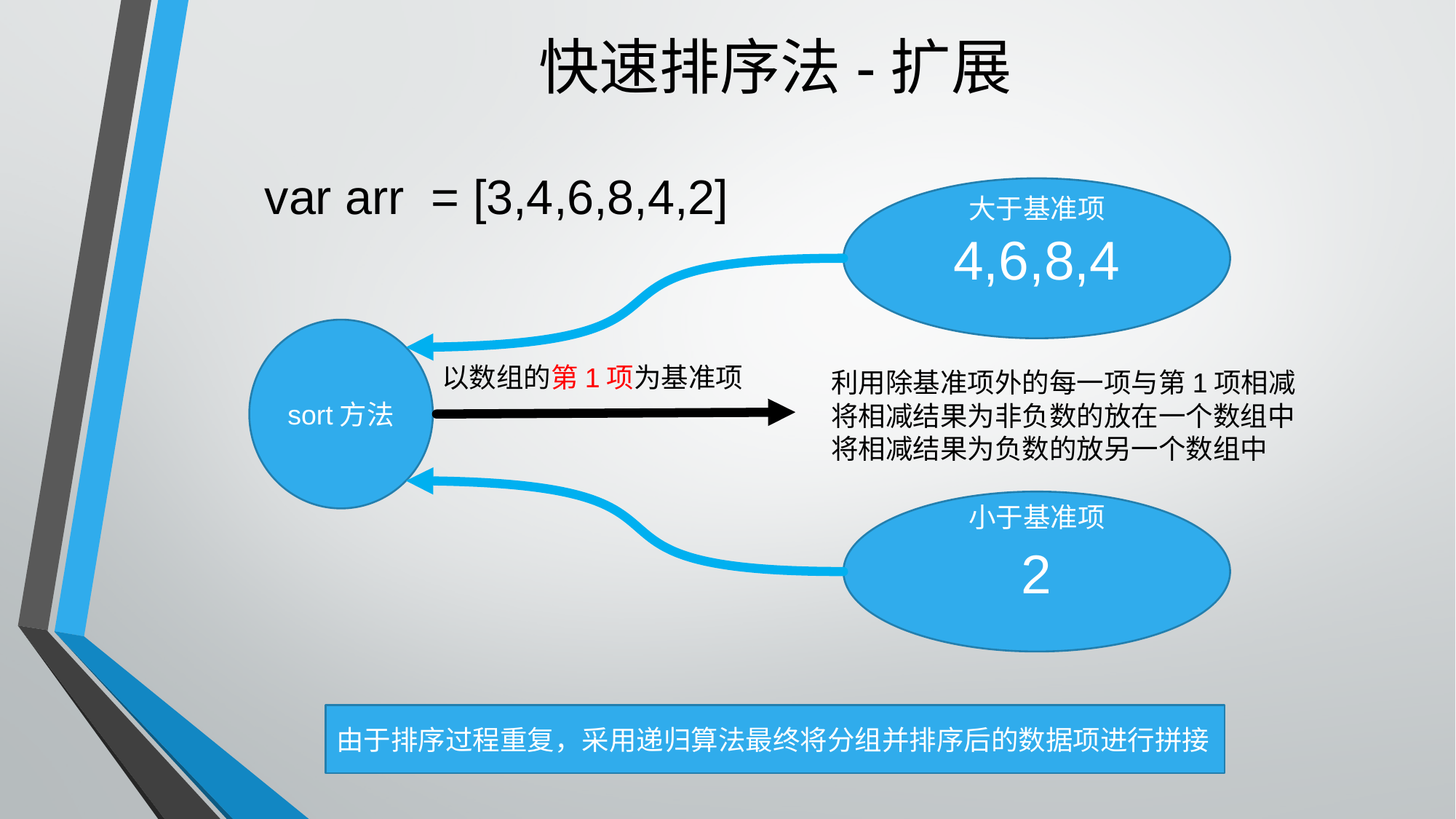

快速排序法-扩展
var arr  = [3,4,6,8,4,2]
4,6,8,4
大于基准项
sort方法
以数组的第1项为基准项
利用除基准项外的每一项与第1项相减
将相减结果为非负数的放在一个数组中
将相减结果为负数的放另一个数组中
2
小于基准项
由于排序过程重复，采用递归算法最终将分组并排序后的数据项进行拼接